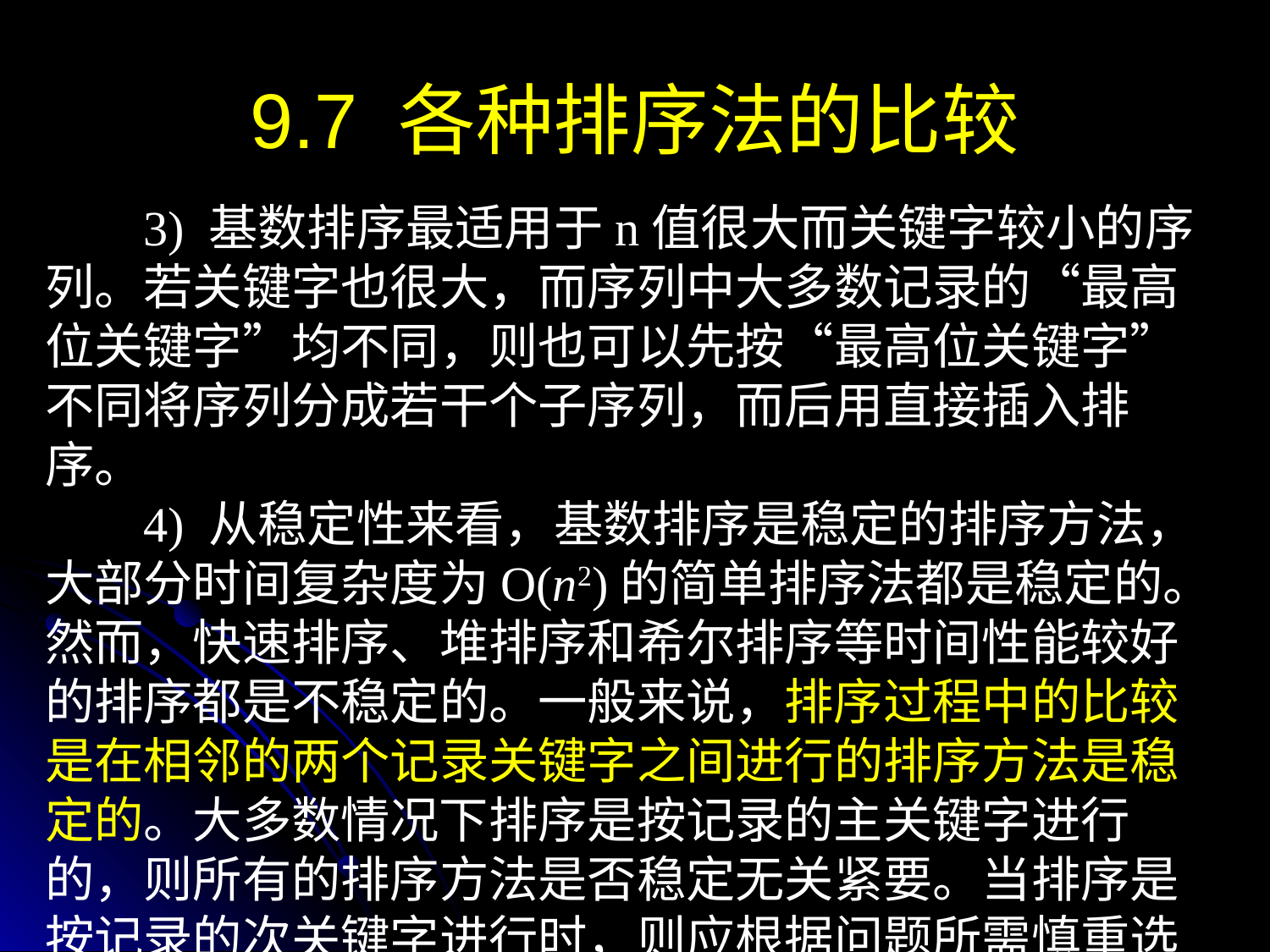

9.7 各种排序法的比较
        3) 基数排序最适用于n值很大而关键字较小的序列。若关键字也很大，而序列中大多数记录的“最高位关键字”均不同，则也可以先按“最高位关键字”不同将序列分成若干个子序列，而后用直接插入排序。
        4) 从稳定性来看，基数排序是稳定的排序方法，大部分时间复杂度为O(n2)的简单排序法都是稳定的。然而，快速排序、堆排序和希尔排序等时间性能较好的排序都是不稳定的。一般来说，排序过程中的比较是在相邻的两个记录关键字之间进行的排序方法是稳定的。大多数情况下排序是按记录的主关键字进行的，则所有的排序方法是否稳定无关紧要。当排序是按记录的次关键字进行时，则应根据问题所需慎重选择。